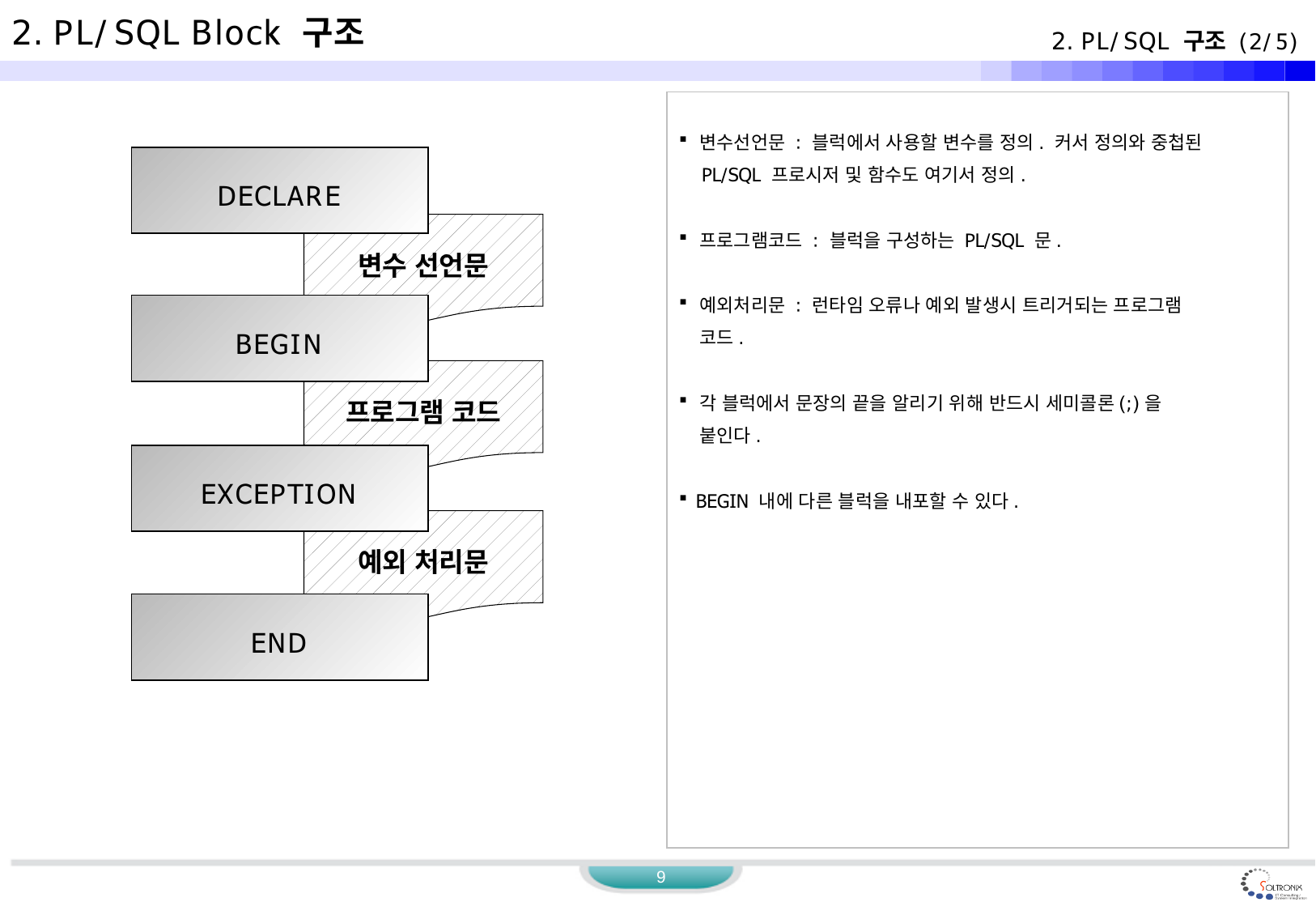

2. PL/SQL Block 구조
2. PL/SQL 구조 (2/5)

 변수선언문 : 블럭에서 사용할 변수를 정의. 커서 정의와 중첩된
	  PL/SQL 프로시저 및 함수도 여기서 정의.

 프로그램코드 : 블럭을 구성하는 PL/SQL 문.

 예외처리문 : 런타임 오류나 예외 발생시 트리거되는 프로그램
	 코드.

 각 블럭에서 문장의 끝을 알리기 위해 반드시 세미콜론(;)을
	 붙인다.

 BEGIN 내에 다른 블럭을 내포할 수 있다.
DECLARE
변수 선언문
BEGIN
프로그램 코드
EXCEPTION
예외 처리문
END